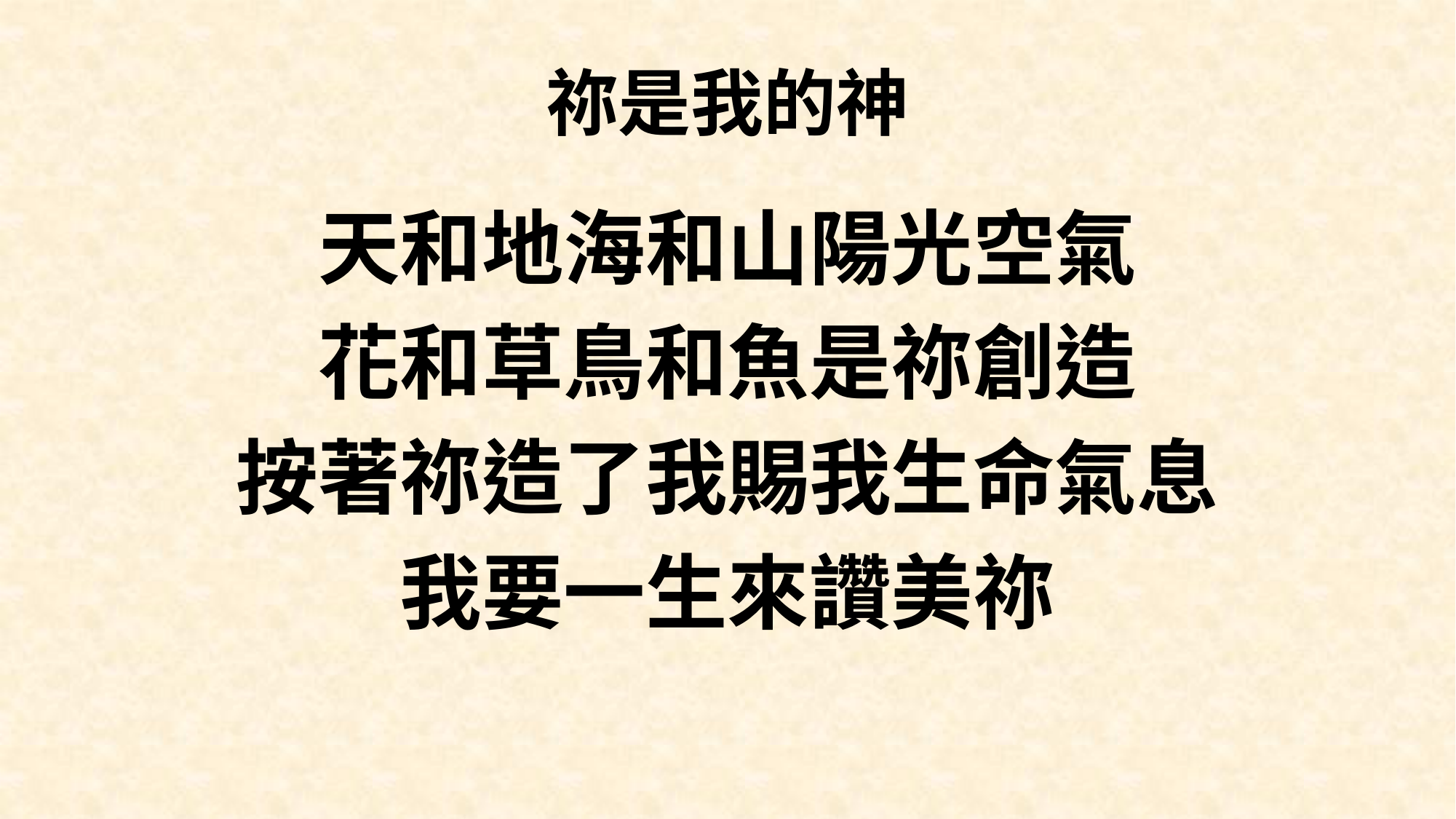

# 祢是我的神
天和地海和山陽光空氣
花和草鳥和魚是祢創造
按著祢造了我賜我生命氣息
我要一生來讚美祢